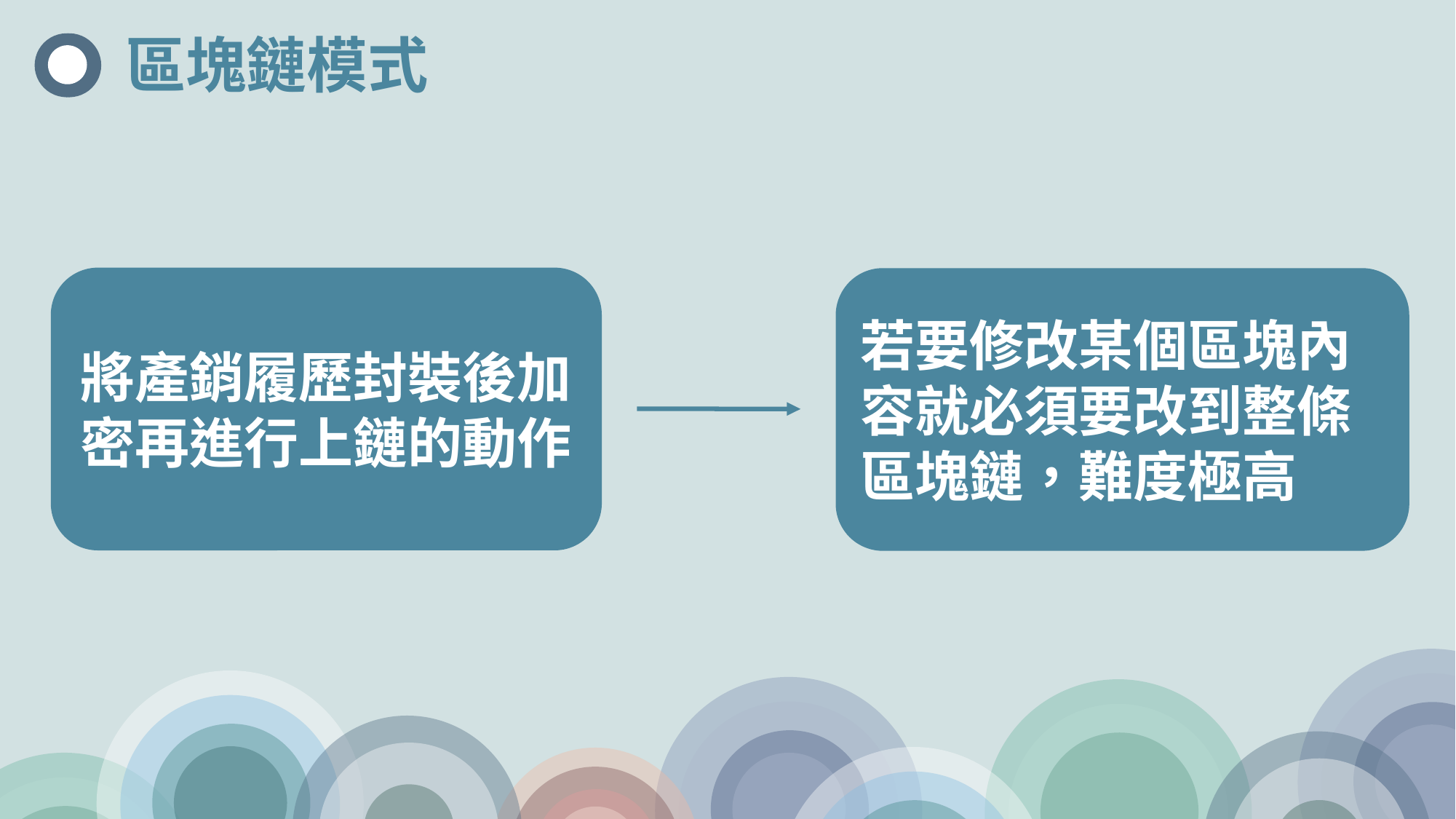

區塊鏈模式

將產銷履歷封裝後加密再進行上鏈的動作
若要修改某個區塊內容就必須要改到整條區塊鏈，難度極高